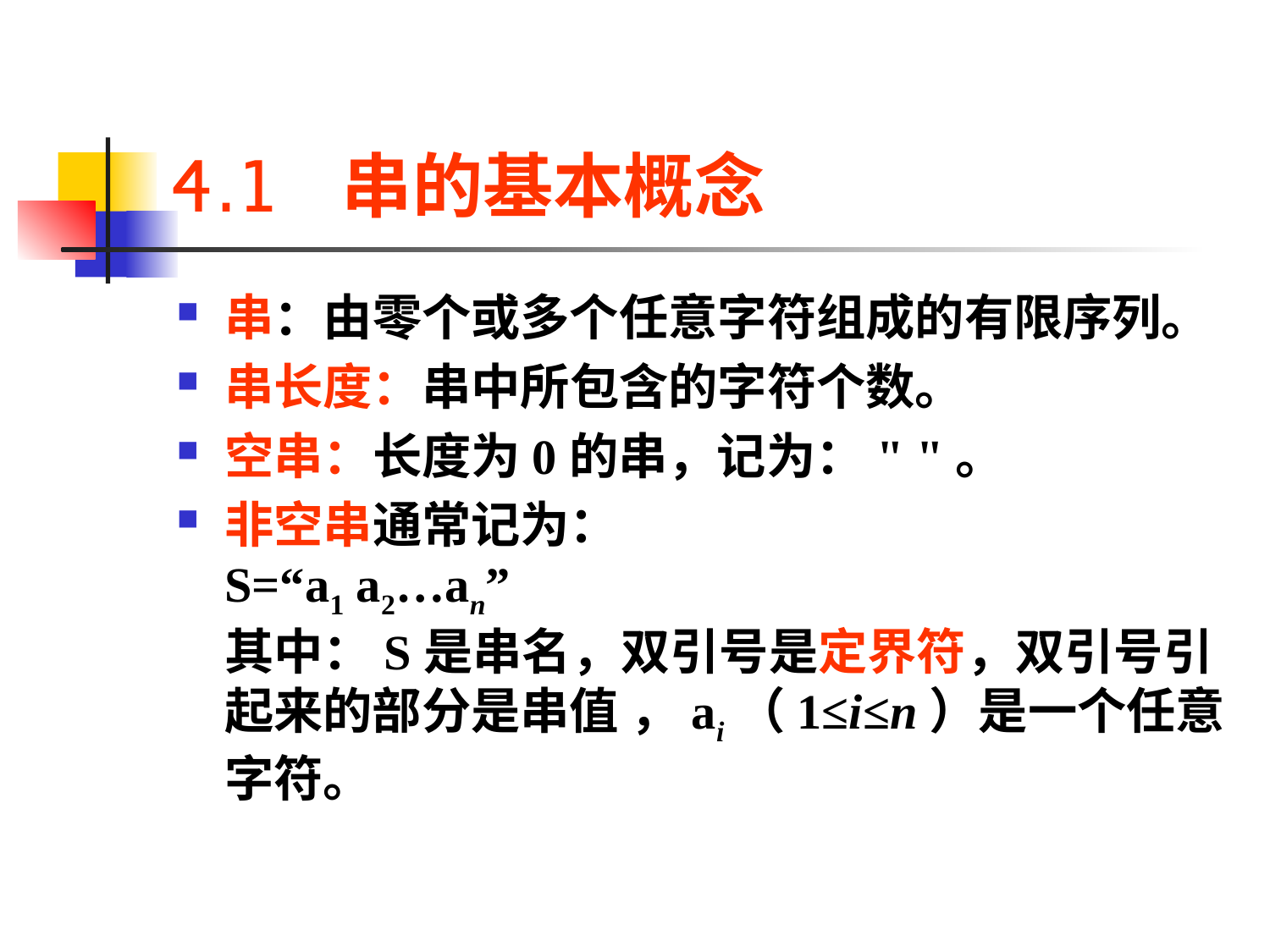

# 4.1  串的基本概念
串：由零个或多个任意字符组成的有限序列。
串长度：串中所包含的字符个数。
空串：长度为0的串，记为：" "。
非空串通常记为：
S=“a1 a2…an”
其中：S是串名，双引号是定界符，双引号引起来的部分是串值 ，ai（1≤i≤n）是一个任意字符。